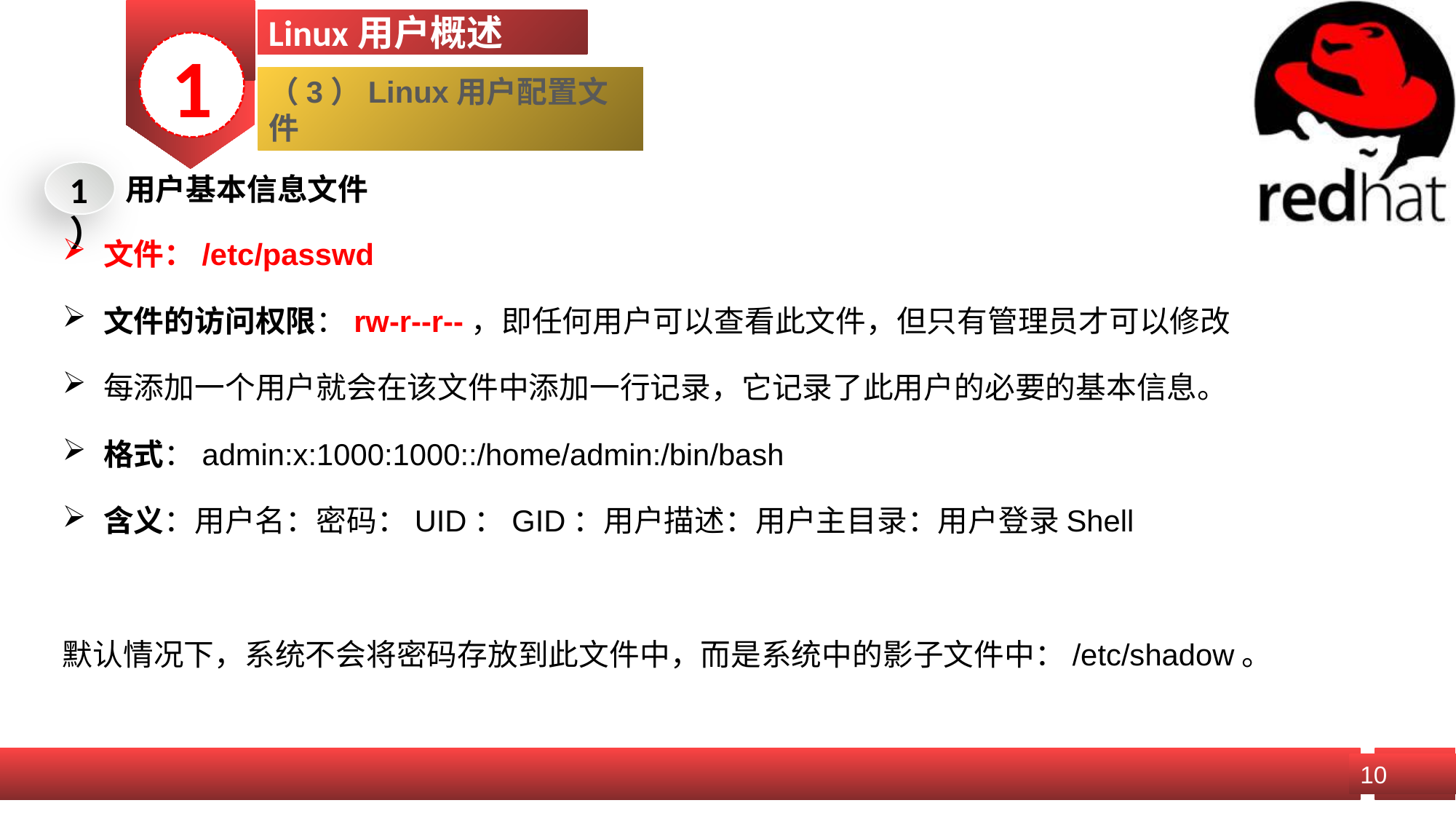

Linux用户概述
1
（3）Linux用户配置文件
1）

用户基本信息文件
文件：/etc/passwd
文件的访问权限：rw-r--r--，即任何用户可以查看此文件，但只有管理员才可以修改
每添加一个用户就会在该文件中添加一行记录，它记录了此用户的必要的基本信息。
格式：admin:x:1000:1000::/home/admin:/bin/bash
含义：用户名：密码：UID：GID：用户描述：用户主目录：用户登录Shell

默认情况下，系统不会将密码存放到此文件中，而是系统中的影子文件中：/etc/shadow。